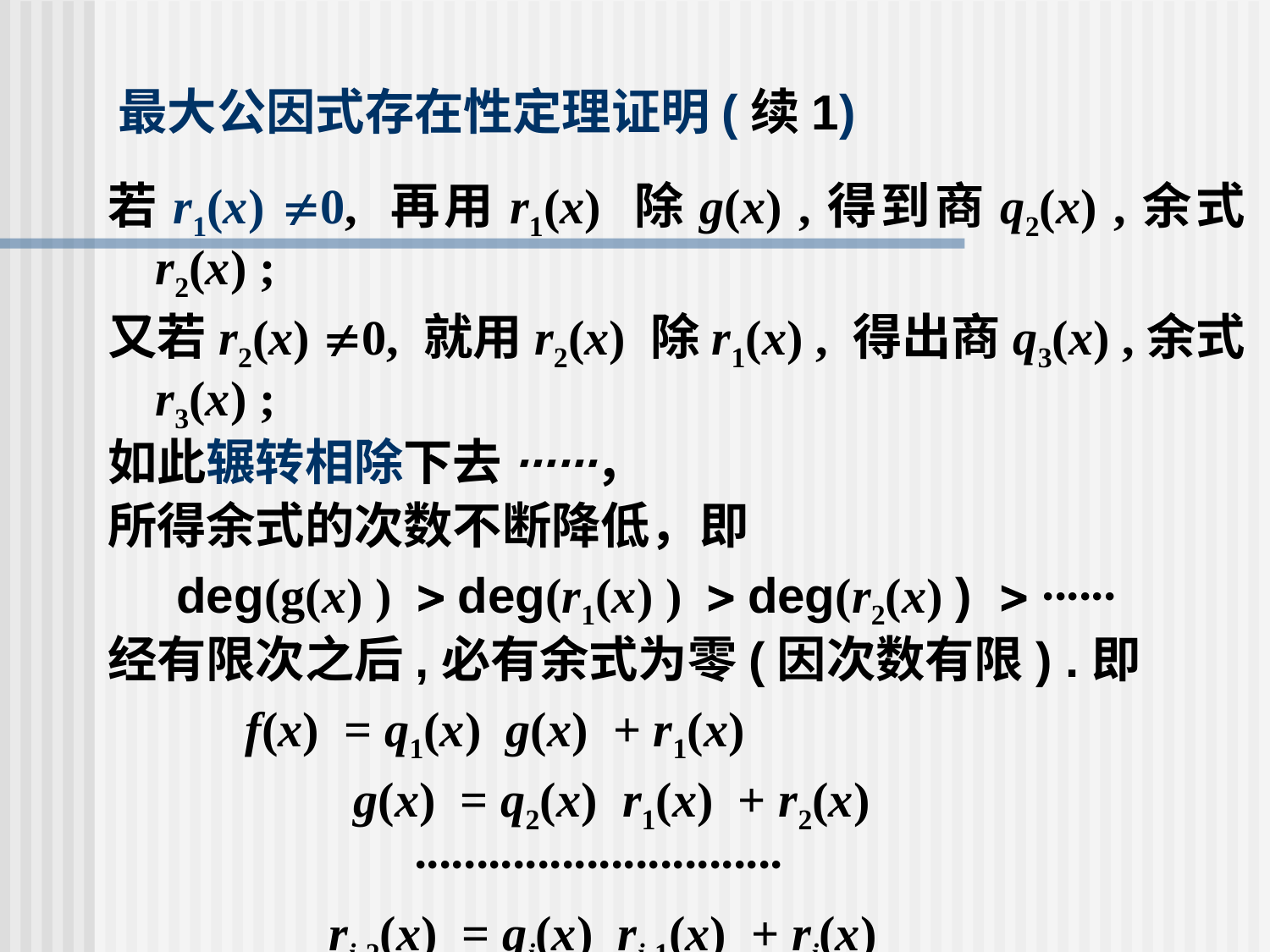

# 最大公因式存在性定理证明(续1)
若r1(x) ≠0, 再用r1(x) 除g(x) ,得到商q2(x) ,余式r2(x) ;
又若r2(x) ≠0, 就用r2(x) 除r1(x) , 得出商q3(x) ,余式r3(x) ;
如此辗转相除下去 ∙∙∙∙∙∙，
所得余式的次数不断降低，即
     deg(g(x) )  > deg(r1(x) )  > deg(r2(x) )  > ∙∙∙∙∙∙
经有限次之后,必有余式为零(因次数有限) .即
          f(x)  = q1(x)  g(x)  + r1(x)
                    g(x)  = q2(x)  r1(x)  + r2(x)
                         ∙∙∙∙∙∙∙∙∙∙∙∙∙∙∙∙∙∙∙∙∙∙∙∙∙∙∙∙∙∙
                  ri-2(x)  = qi(x)  ri-1(x)  + ri(x)
                          ∙∙∙∙∙∙∙∙∙∙∙∙∙∙∙∙∙∙∙∙∙∙∙∙∙∙∙∙∙∙